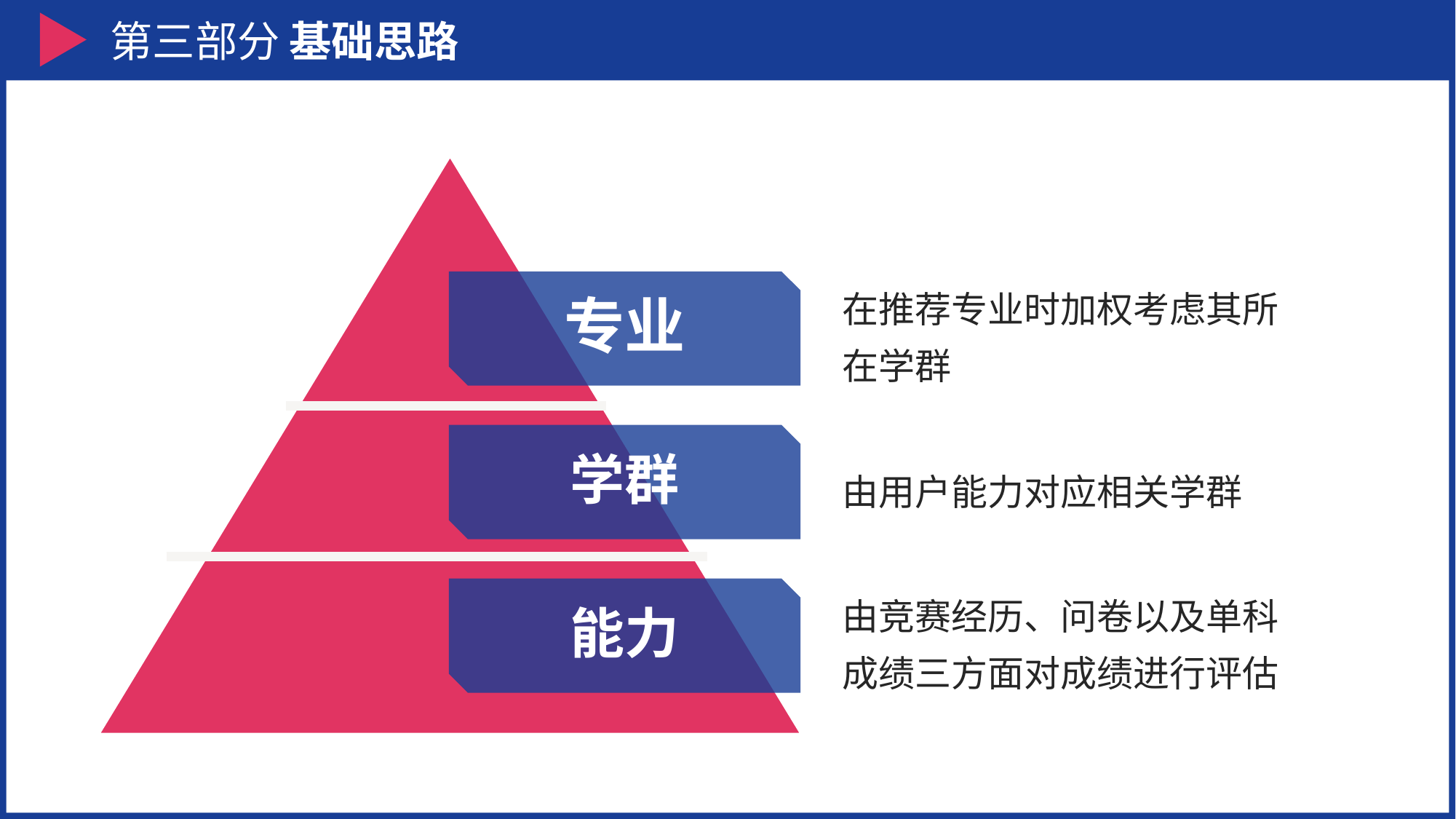

第三部分 基础思路

在推荐专业时加权考虑其所在学群
专业
学群
由用户能力对应相关学群
由竞赛经历、问卷以及单科成绩三方面对成绩进行评估
能力